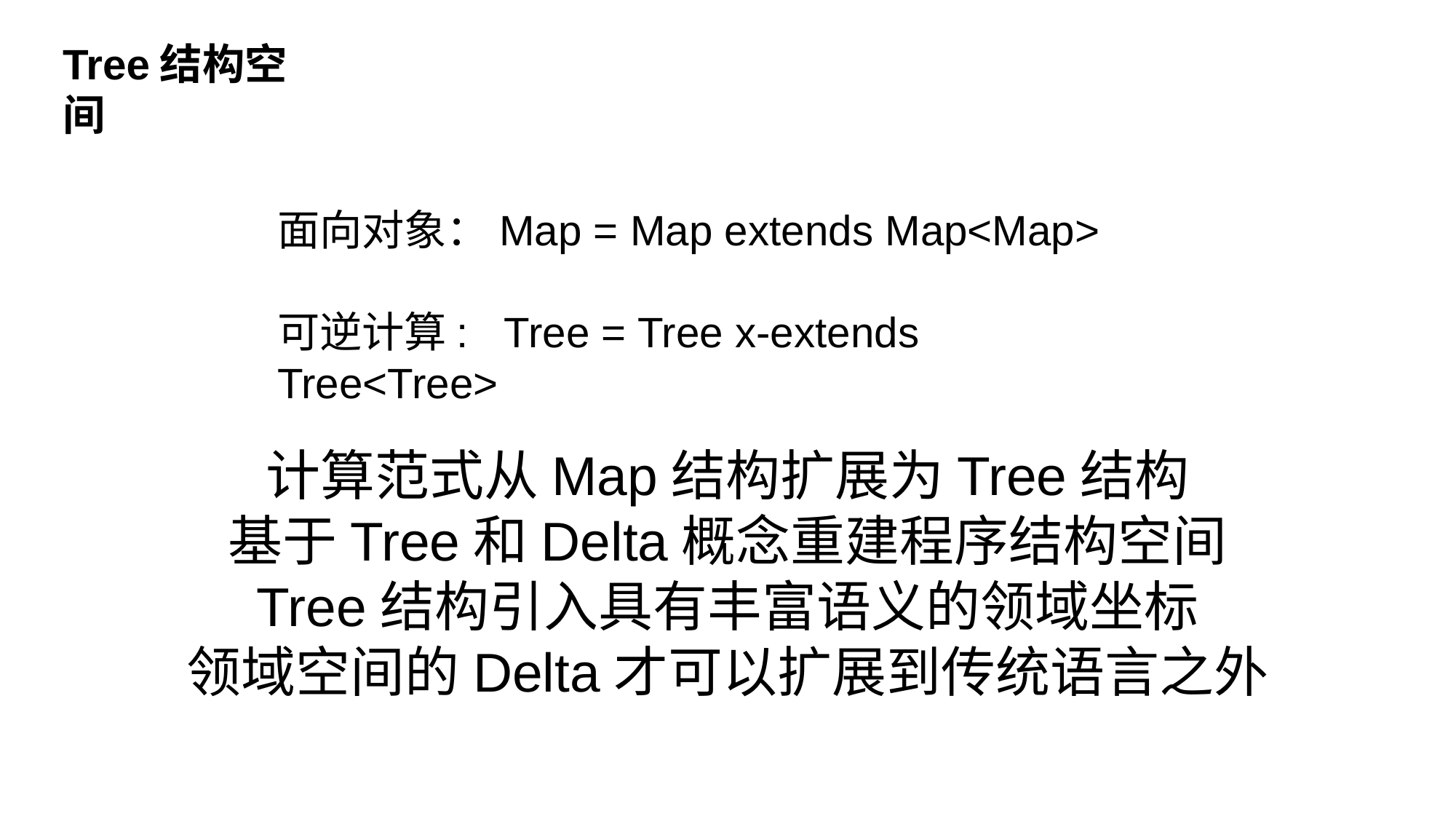

Tree结构空间
面向对象：Map = Map extends Map<Map>

可逆计算:   Tree = Tree x-extends Tree<Tree>
计算范式从Map结构扩展为Tree结构
基于Tree和Delta概念重建程序结构空间
Tree结构引入具有丰富语义的领域坐标
领域空间的Delta才可以扩展到传统语言之外